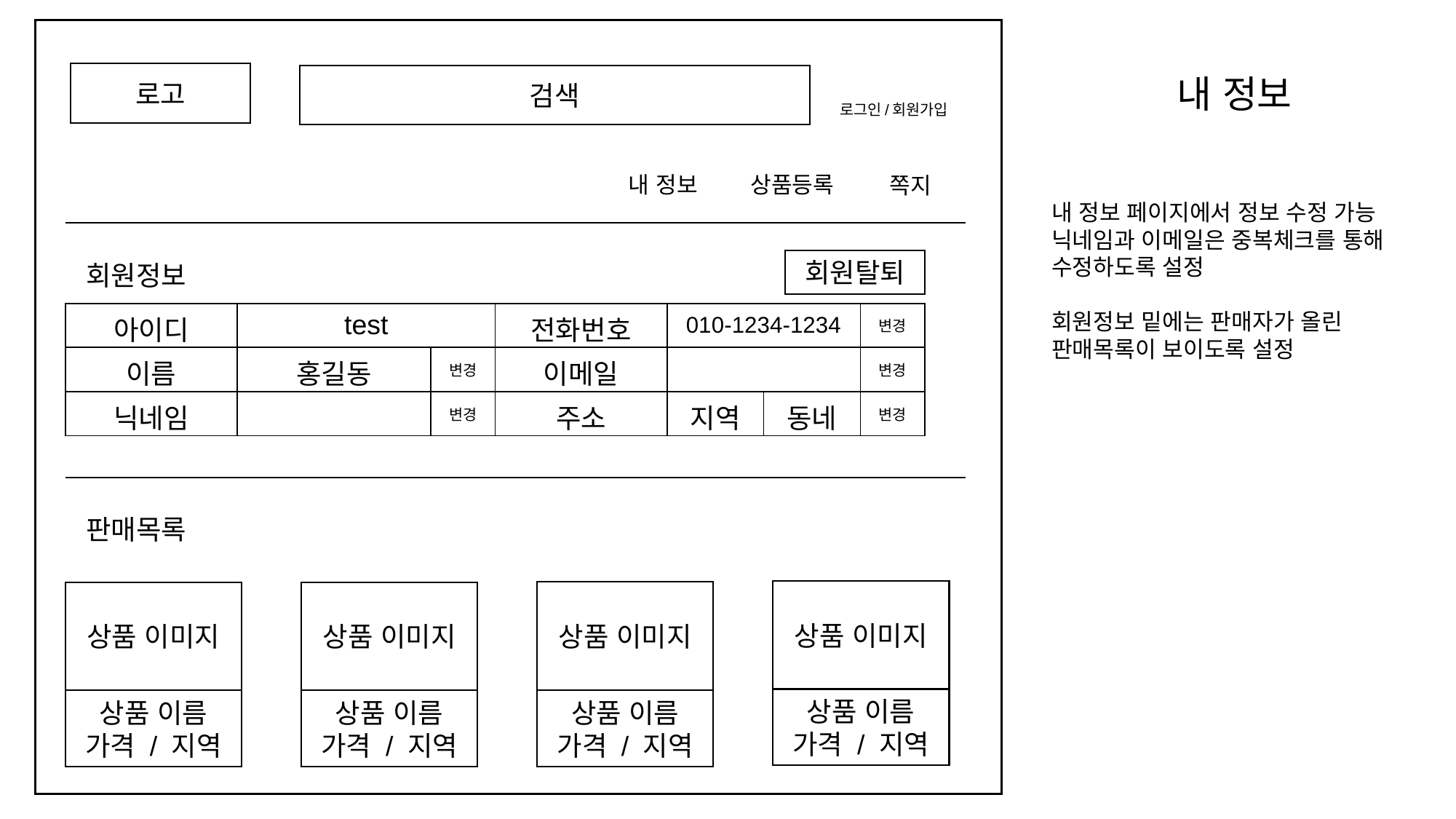

로고
검색
로그인/회원가입
내 정보
상품등록
쪽지
# 내 정보
내 정보 페이지에서 정보 수정 가능
닉네임과 이메일은 중복체크를 통해 수정하도록 설정

회원정보 밑에는 판매자가 올린
판매목록이 보이도록 설정
회원탈퇴
회원정보
| 아이디 | test |  | 전화번호 | 010-1234-1234 |  | 변경 |
| --- | --- | --- | --- | --- | --- | --- |
| 이름 | 홍길동 | 변경 | 이메일 |  |  | 변경 |
| 닉네임 |  | 변경 | 주소 | 지역 | 동네 | 변경 |
판매목록
상품 이미지
상품 이름
가격 / 지역
상품 이미지
상품 이름
가격 / 지역
상품 이미지
상품 이름
가격 / 지역
상품 이미지
상품 이름
가격 / 지역